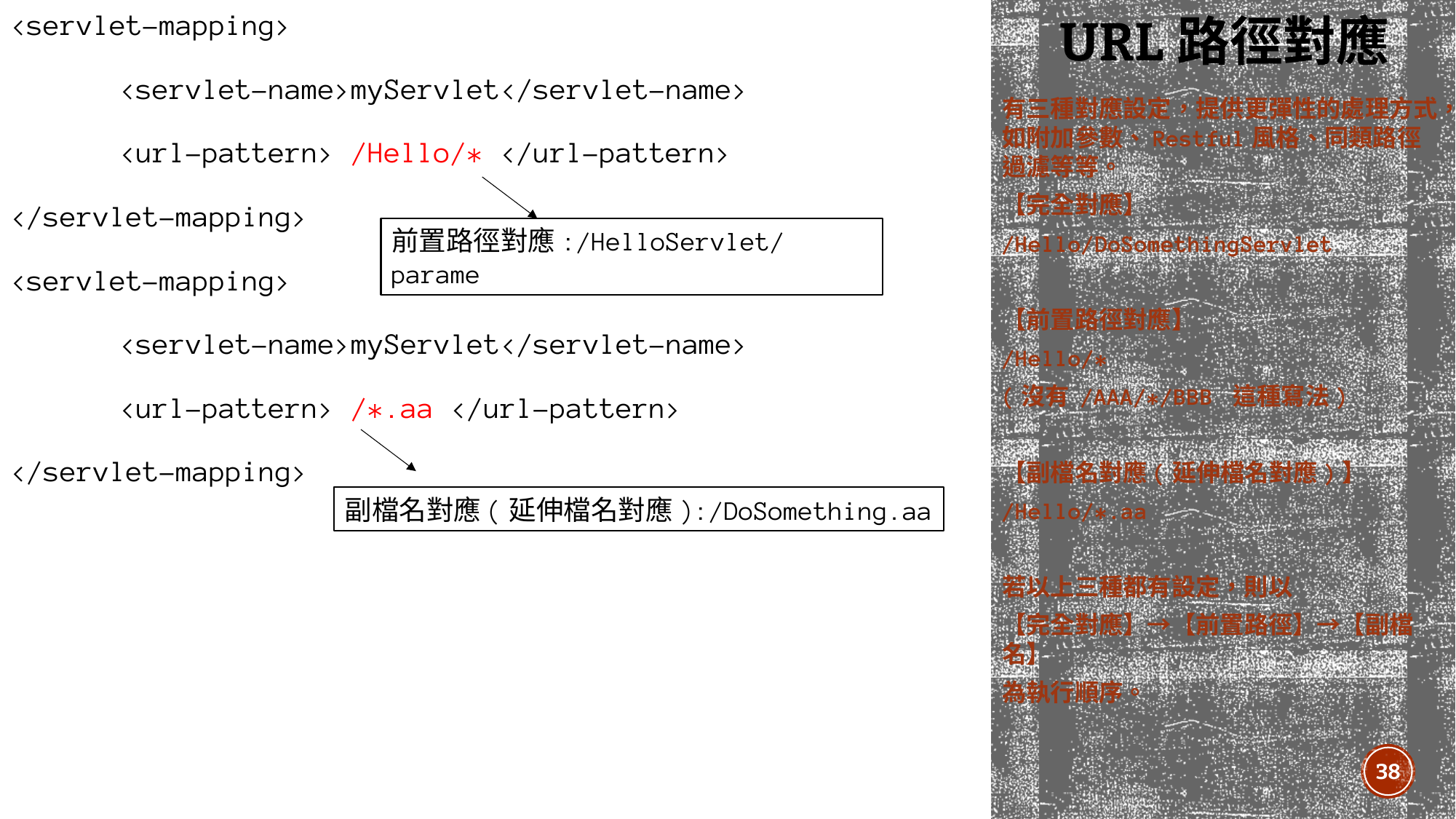

<servlet-mapping>
	<servlet-name>myServlet</servlet-name>
	<url-pattern> /Hello/* </url-pattern>
</servlet-mapping>
<servlet-mapping>
	<servlet-name>myServlet</servlet-name>
	<url-pattern> /*.aa </url-pattern>
</servlet-mapping>

URL路徑對應
有三種對應設定，提供更彈性的處理方式，如附加參數、Restful風格、同類路徑過濾等等。
【完全對應】
/Hello/DoSomethingServlet

【前置路徑對應】
/Hello/*
(沒有 /AAA/*/BBB 這種寫法)

【副檔名對應(延伸檔名對應)】
/Hello/*.aa

若以上三種都有設定，則以
【完全對應】→【前置路徑】→【副檔名】
為執行順序。
前置路徑對應:/HelloServlet/parame
副檔名對應(延伸檔名對應):/DoSomething.aa
38